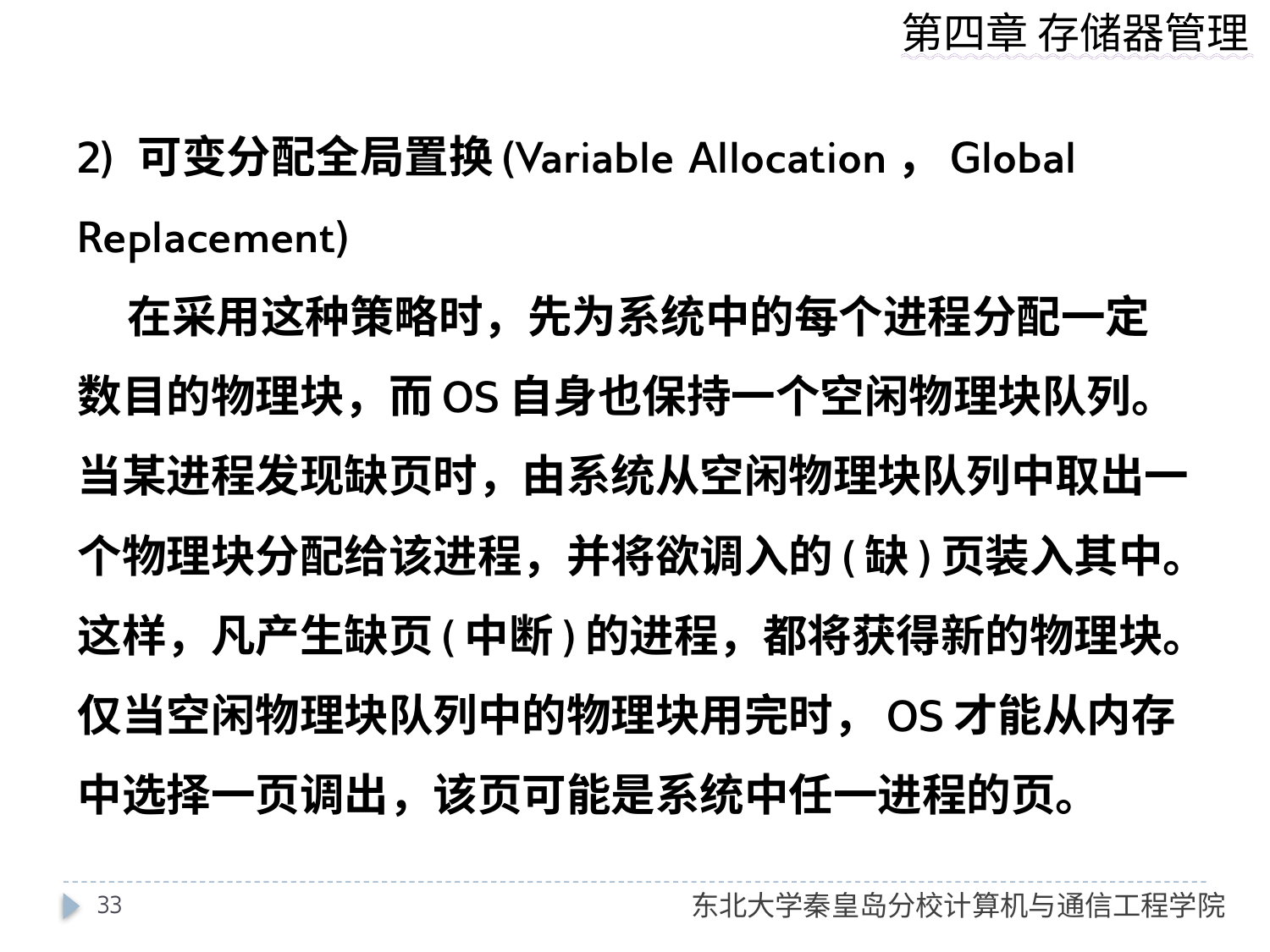

2) 可变分配全局置换(Variable Allocation，Global Replacement)
    在采用这种策略时，先为系统中的每个进程分配一定数目的物理块，而OS自身也保持一个空闲物理块队列。当某进程发现缺页时，由系统从空闲物理块队列中取出一个物理块分配给该进程，并将欲调入的(缺)页装入其中。这样，凡产生缺页(中断)的进程，都将获得新的物理块。仅当空闲物理块队列中的物理块用完时，OS才能从内存中选择一页调出，该页可能是系统中任一进程的页。
33